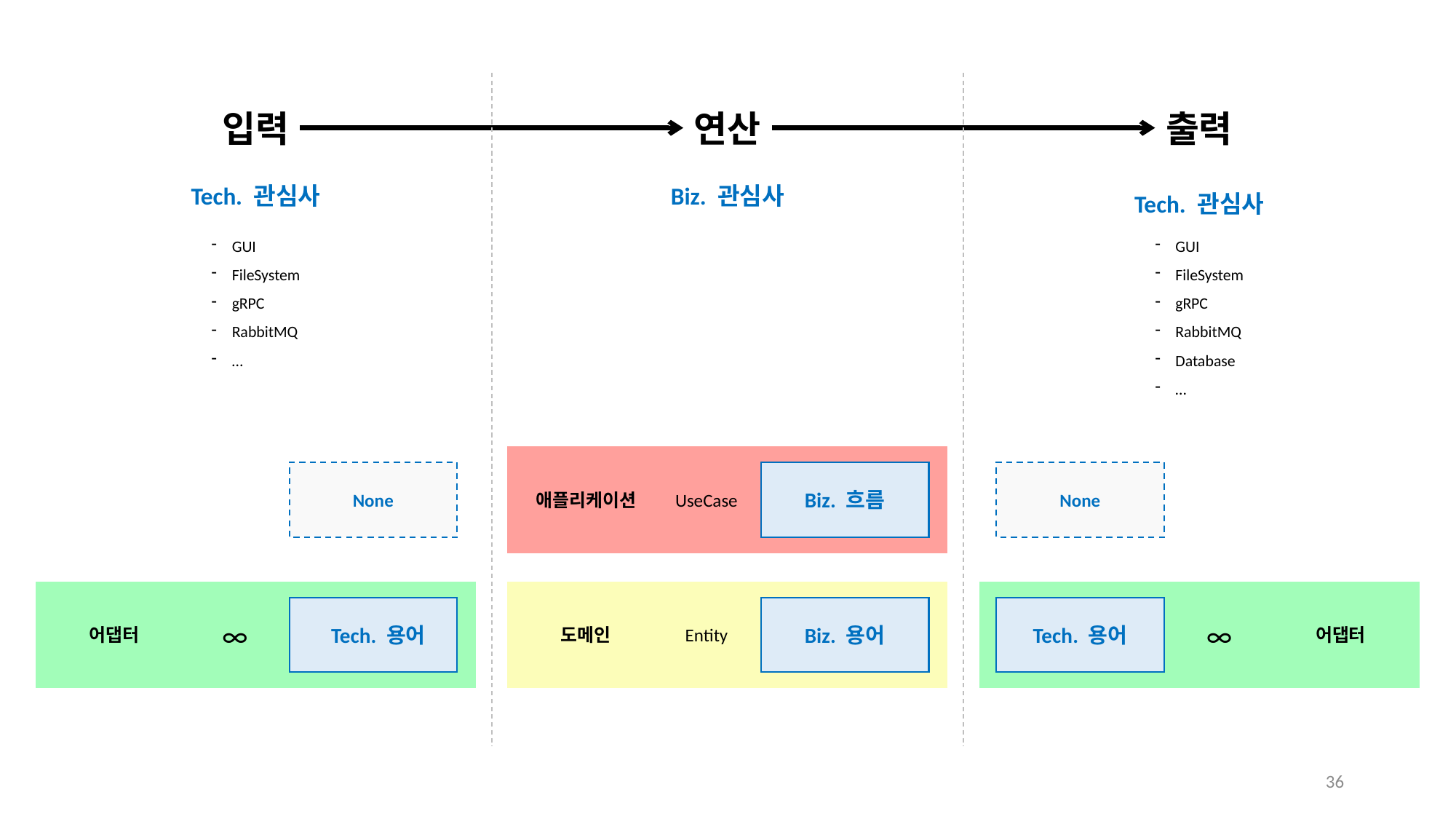

입력
연산
출력
Tech. 관심사
Biz. 관심사
Tech. 관심사
GUI
FileSystem
gRPC
RabbitMQ
…
GUI
FileSystem
gRPC
RabbitMQ
Database
…

Biz. 흐름
None
애플리케이션
UseCase
None

∞
∞
Tech. 용어
Biz. 용어
Tech. 용어
어댑터
도메인
Entity
어댑터
36